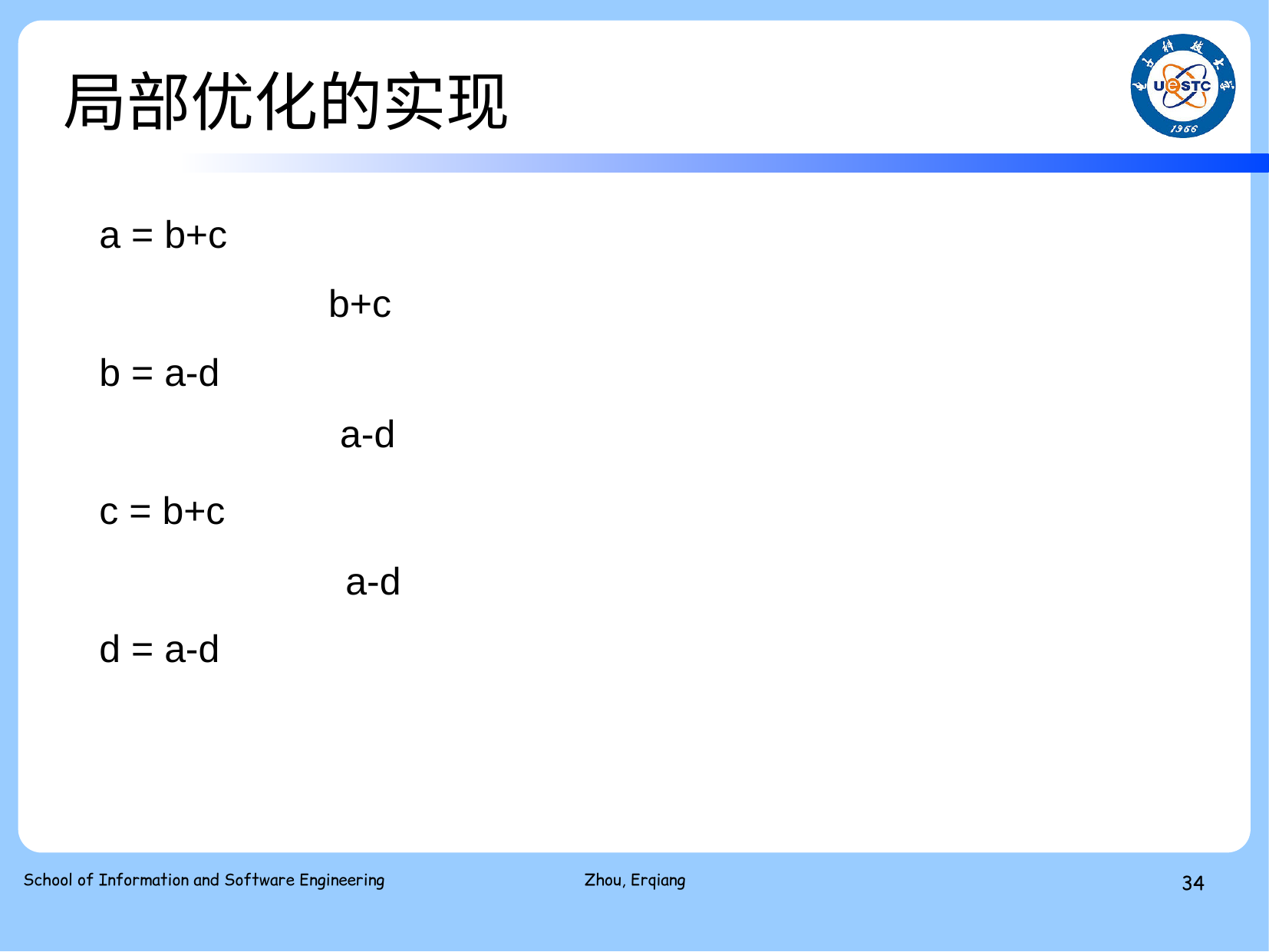

# 局部优化的实现
a = b+c

b = a-d

c = b+c

d = a-d
b+c
a-d
a-d
 School of Information and Software Engineering
Zhou, Erqiang
34